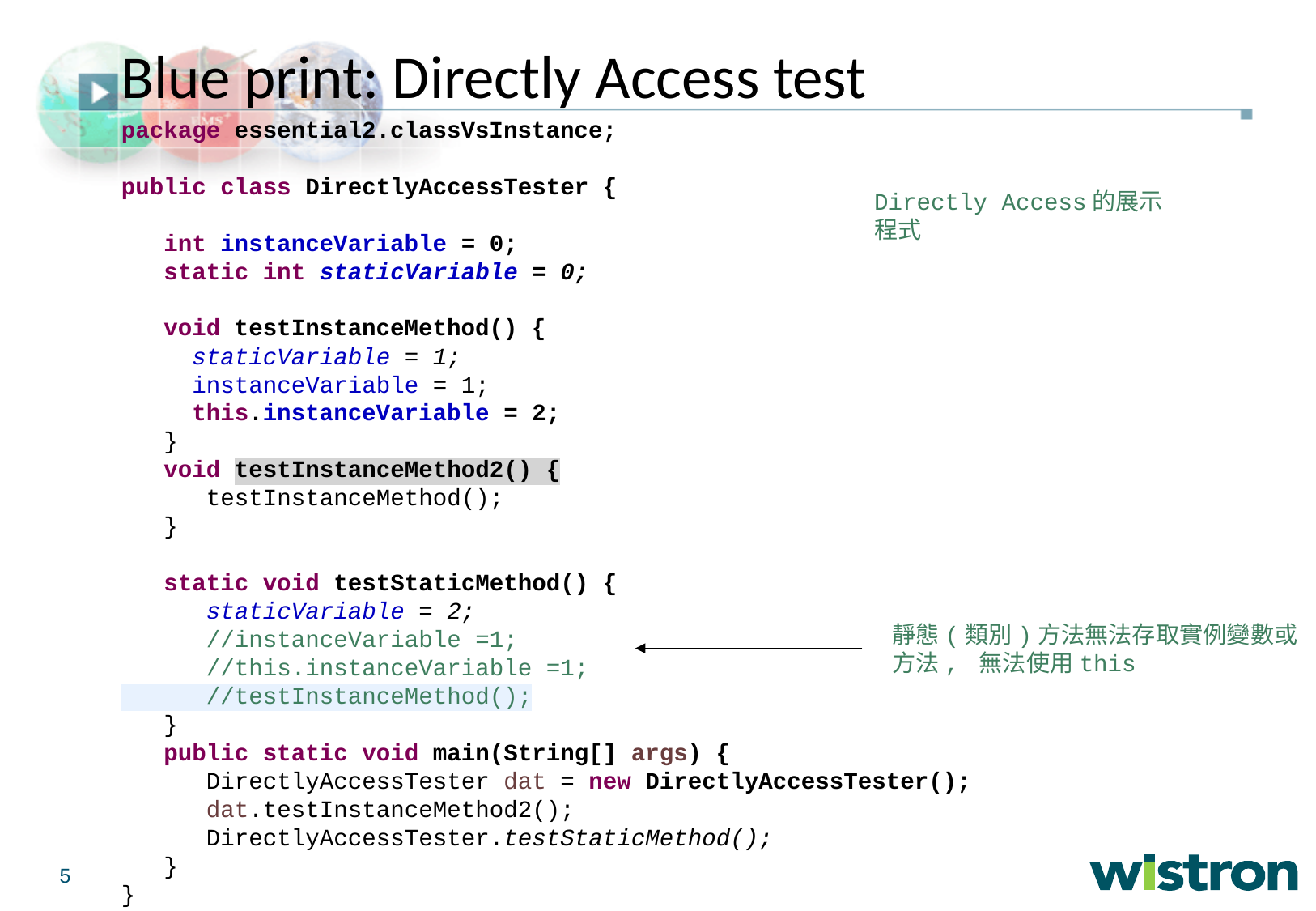

Blue print: Directly Access test
package essential2.classVsInstance;

public class DirectlyAccessTester {

   int instanceVariable = 0;
   static int staticVariable = 0;

   void testInstanceMethod() {
     staticVariable = 1;
     instanceVariable = 1;
     this.instanceVariable = 2;
   }
   void testInstanceMethod2() {
      testInstanceMethod();
   }

   static void testStaticMethod() {
      staticVariable = 2;
      //instanceVariable =1;
      //this.instanceVariable =1;
      //testInstanceMethod();
   }
   public static void main(String[] args) {
      DirectlyAccessTester dat = new DirectlyAccessTester();
      dat.testInstanceMethod2();
      DirectlyAccessTester.testStaticMethod();
   }
}
Directly Access的展示程式
靜態(類別)方法無法存取實例變數或方法, 無法使用this